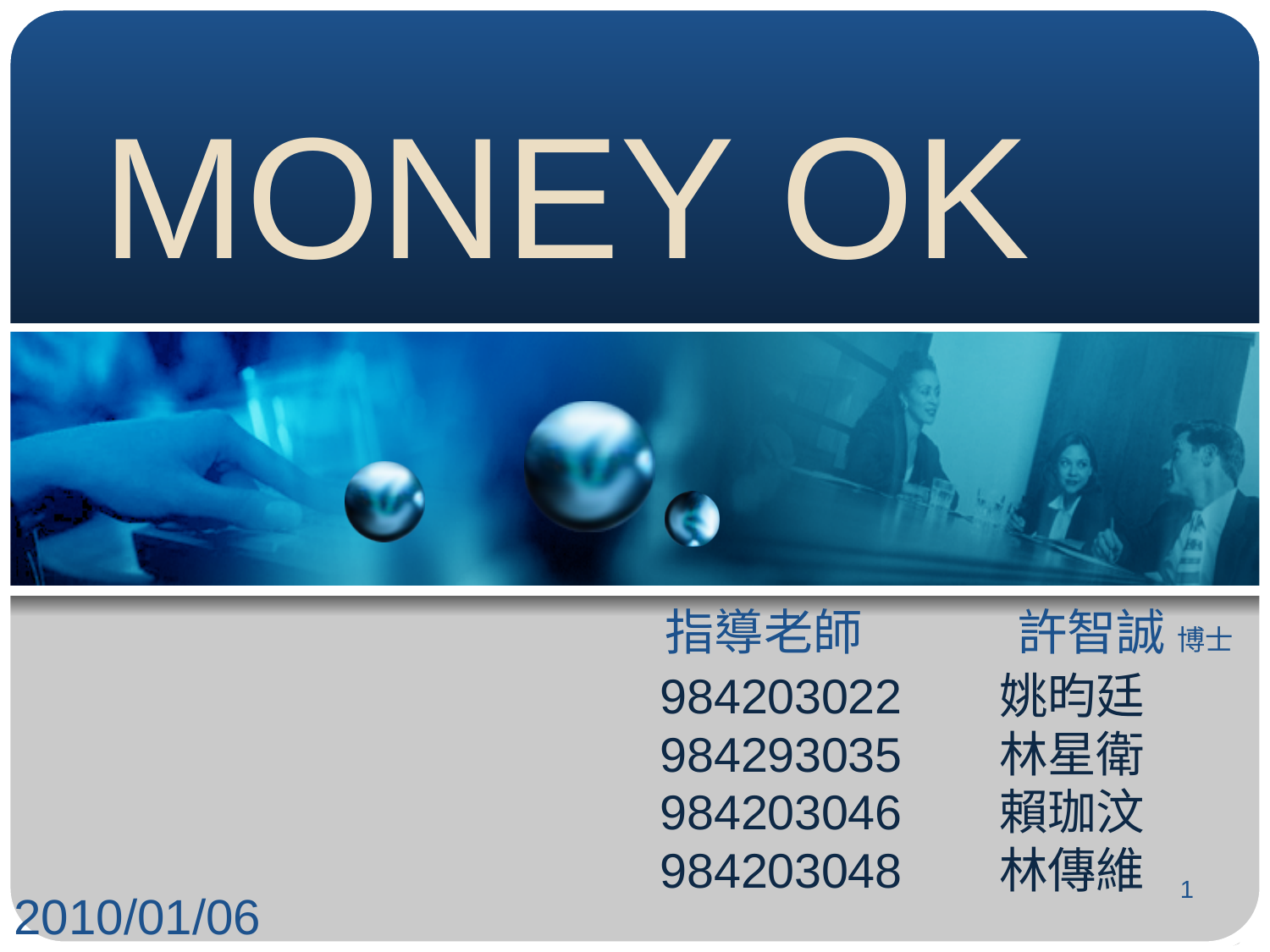

Money OK
指導老師	         許智誠 博士
# 984203022		姚昀廷 984293035		林星衛 984203046		賴珈汶 984203048		林傳維
1
2010/01/06